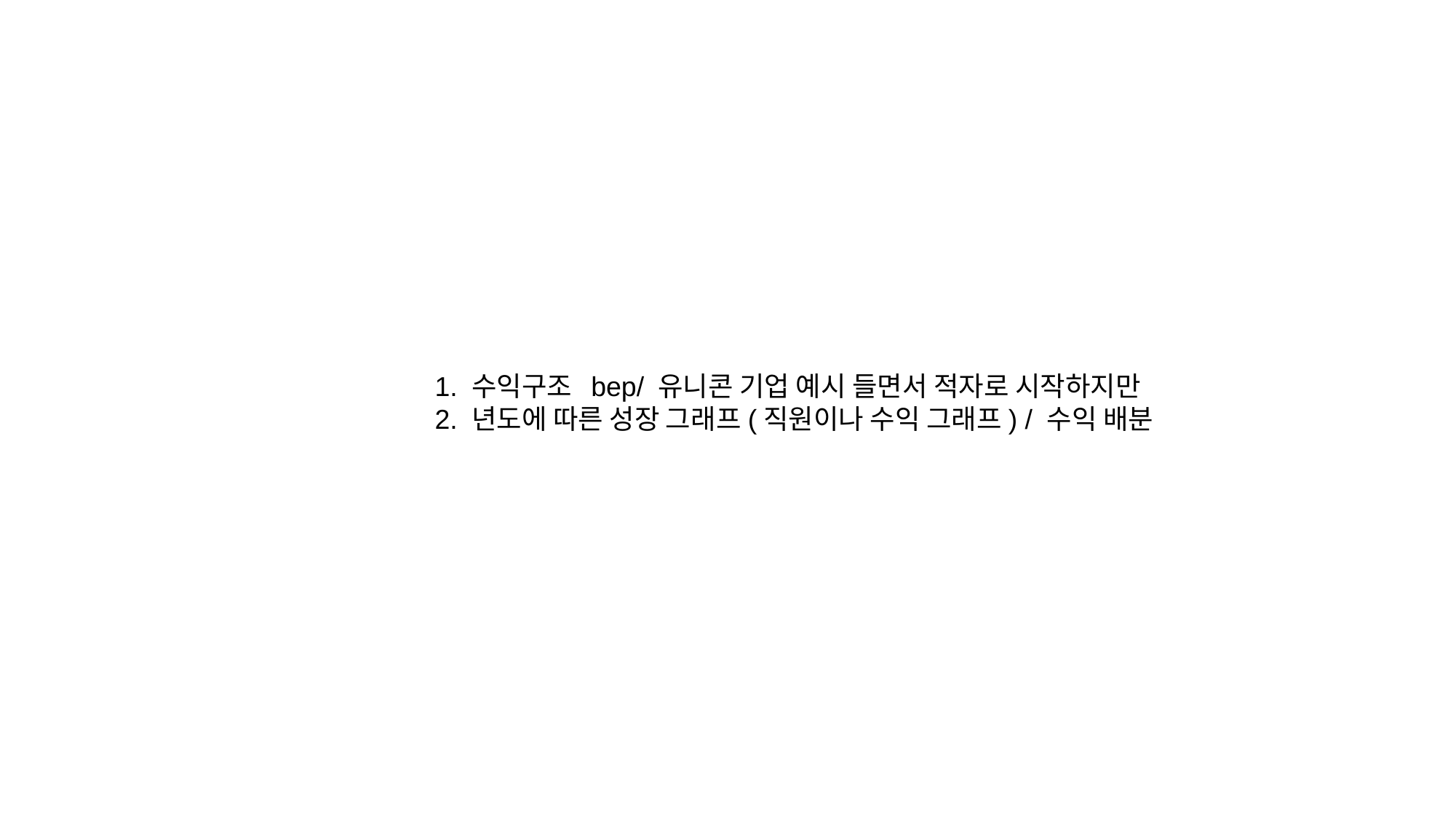

1. 수익구조  bep/ 유니콘 기업 예시 들면서 적자로 시작하지만
2. 년도에 따른 성장 그래프(직원이나 수익 그래프) / 수익 배분